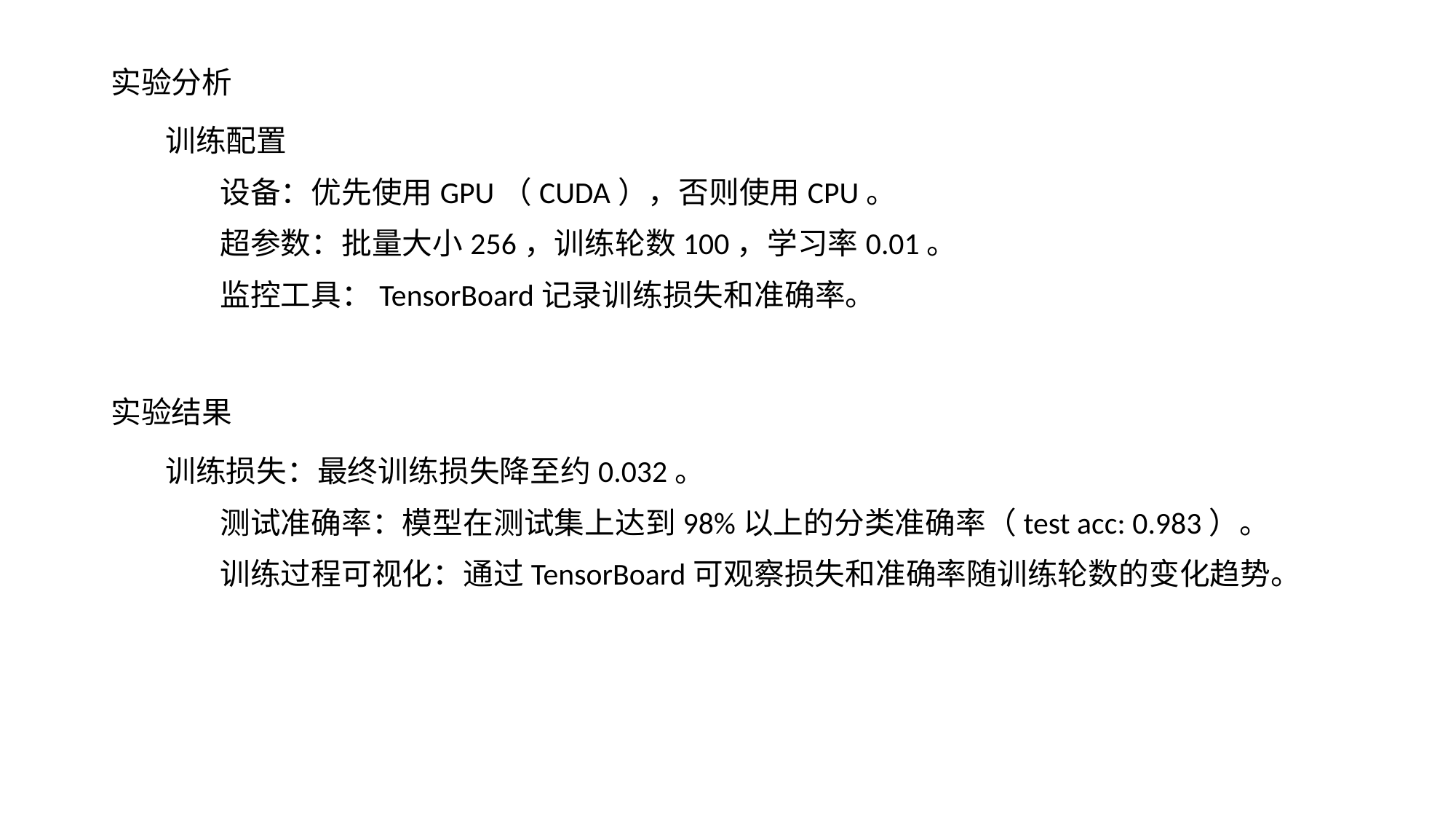

实验分析
训练配置
设备：优先使用GPU（CUDA），否则使用CPU。
超参数：批量大小256，训练轮数100，学习率0.01。
监控工具：TensorBoard记录训练损失和准确率。

实验结果
训练损失：最终训练损失降至约0.032。
测试准确率：模型在测试集上达到98%以上的分类准确率（test acc: 0.983）。
训练过程可视化：通过TensorBoard可观察损失和准确率随训练轮数的变化趋势。